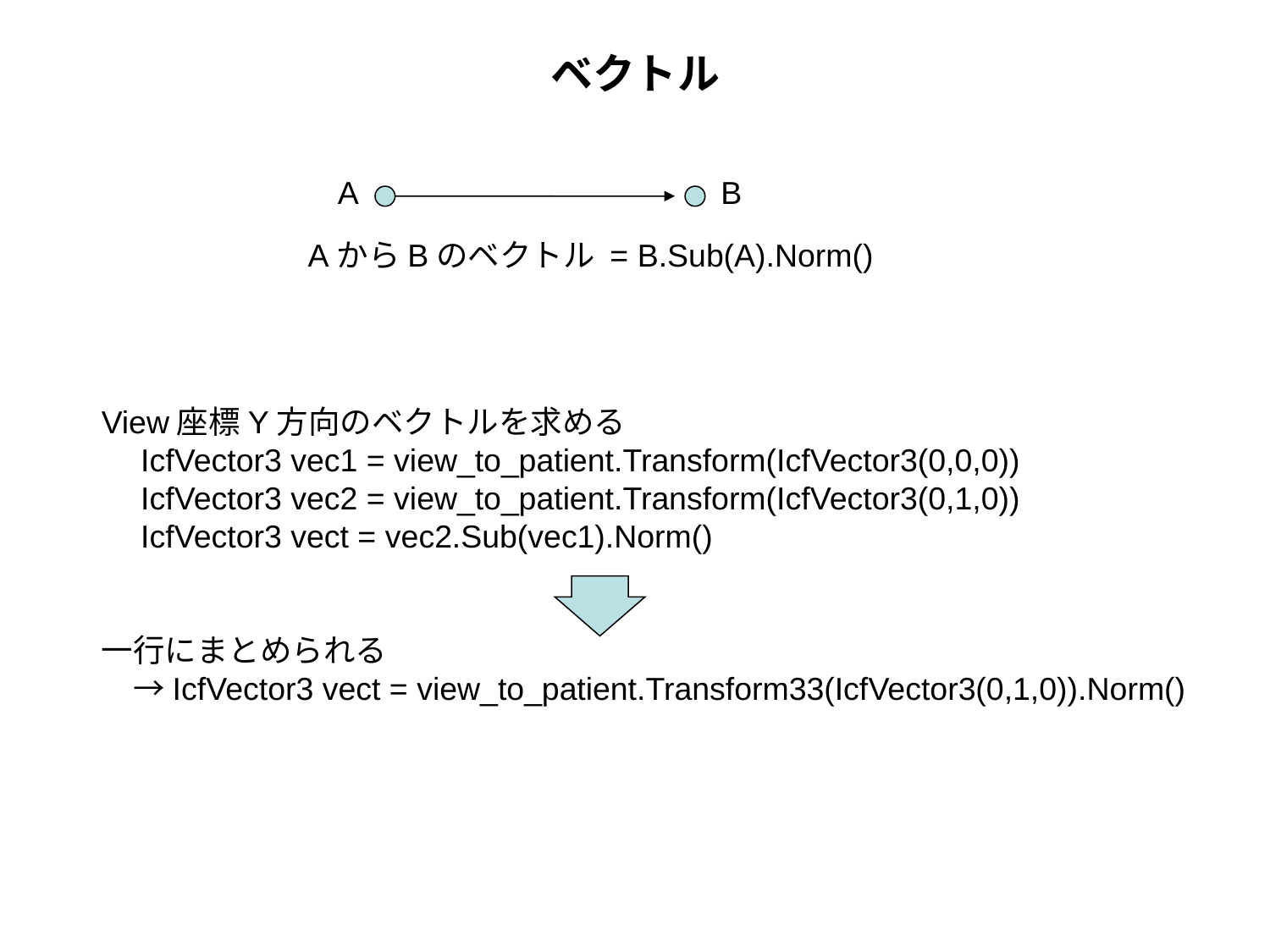

# ベクトル
A
B

AからBのベクトル = B.Sub(A).Norm()
View座標Y方向のベクトルを求める
　IcfVector3 vec1 = view_to_patient.Transform(IcfVector3(0,0,0))
　IcfVector3 vec2 = view_to_patient.Transform(IcfVector3(0,1,0))
　IcfVector3 vect = vec2.Sub(vec1).Norm()

一行にまとめられる
　→IcfVector3 vect = view_to_patient.Transform33(IcfVector3(0,1,0)).Norm()